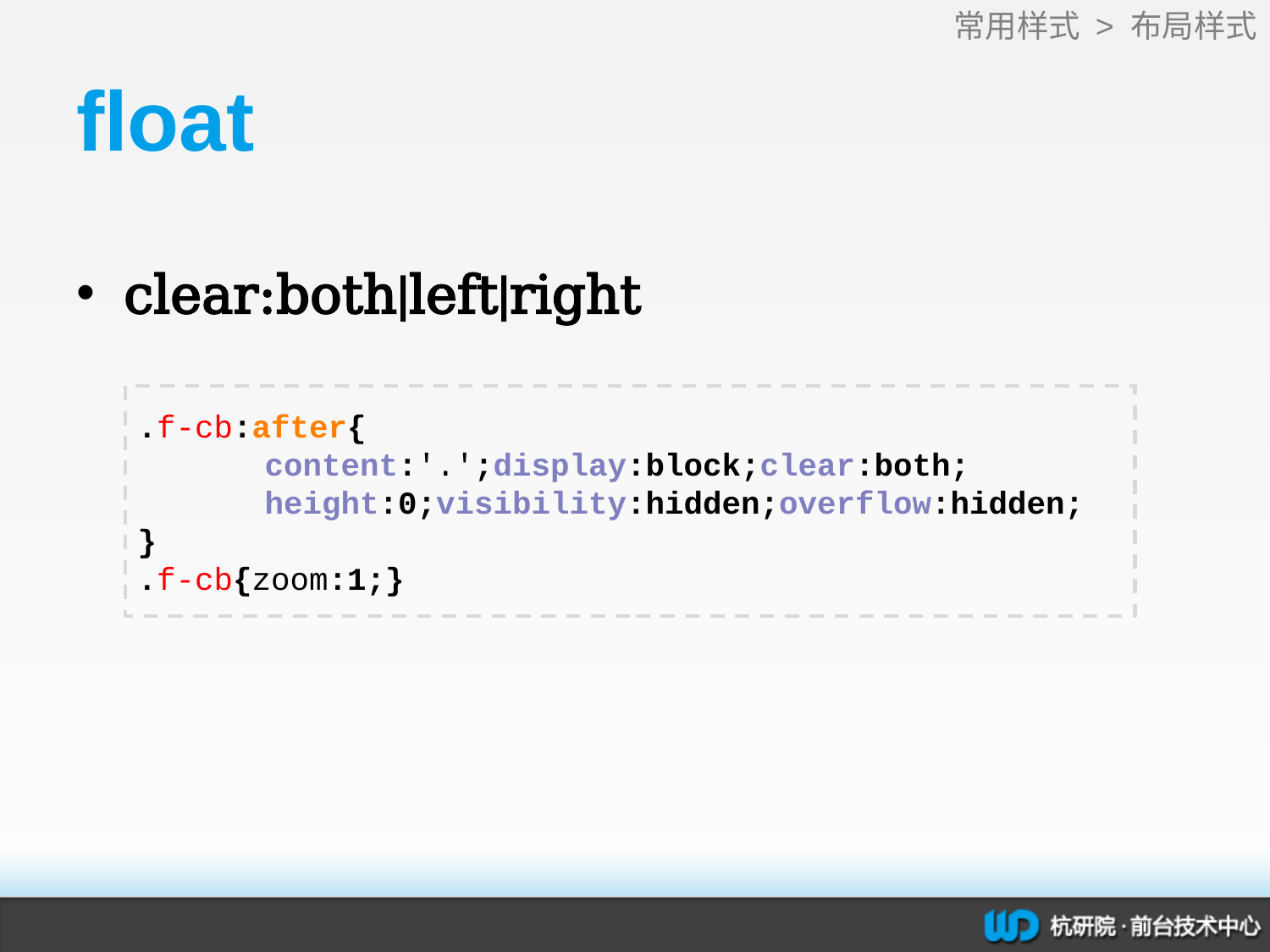

常用样式 > 布局样式
# float
clear:both|left|right

.f-cb:after{
	content:'.';display:block;clear:both;
	height:0;visibility:hidden;overflow:hidden;
}
.f-cb{zoom:1;}